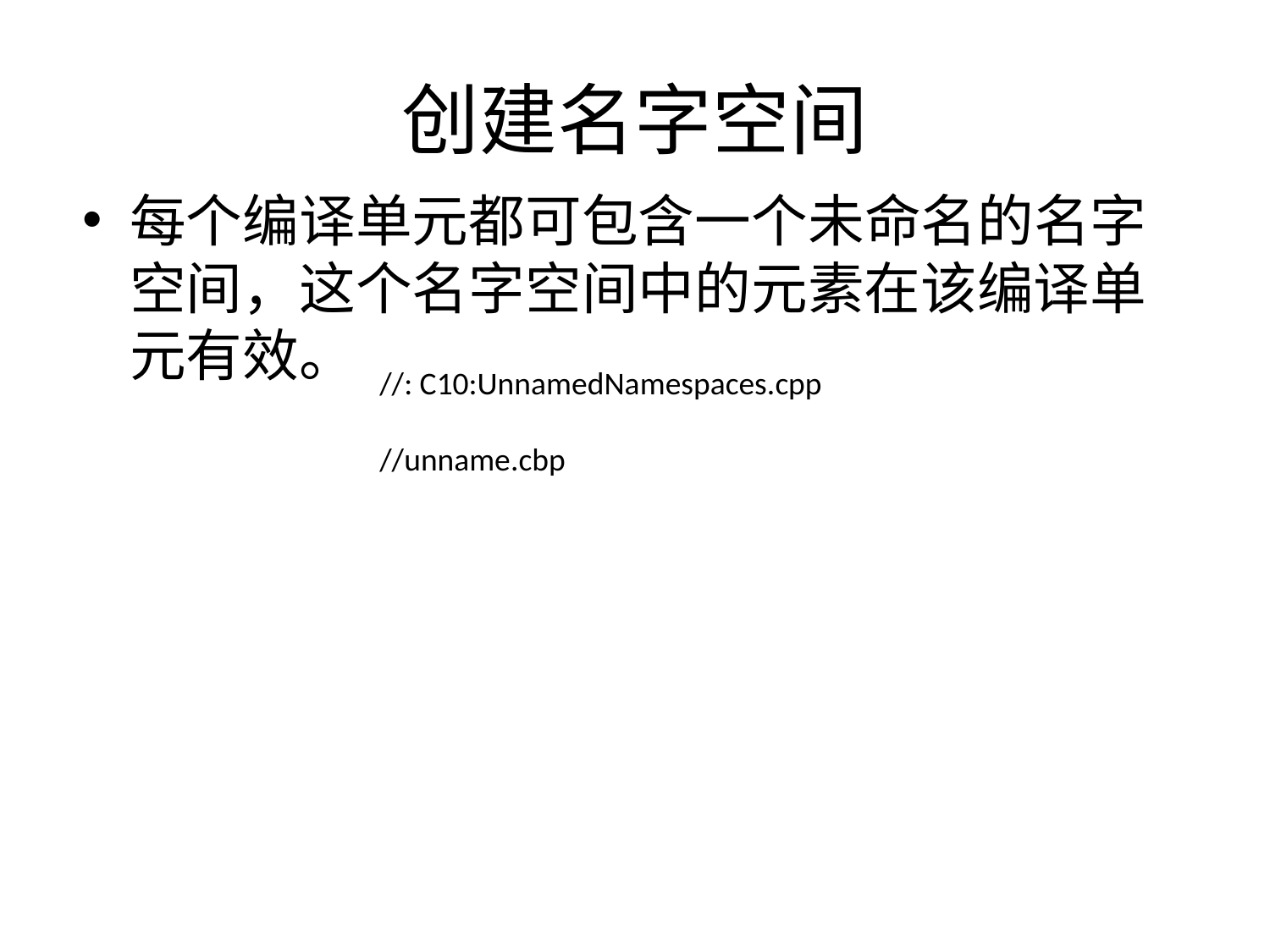

# 创建名字空间
每个编译单元都可包含一个未命名的名字空间，这个名字空间中的元素在该编译单元有效。
//: C10:UnnamedNamespaces.cpp

//unname.cbp